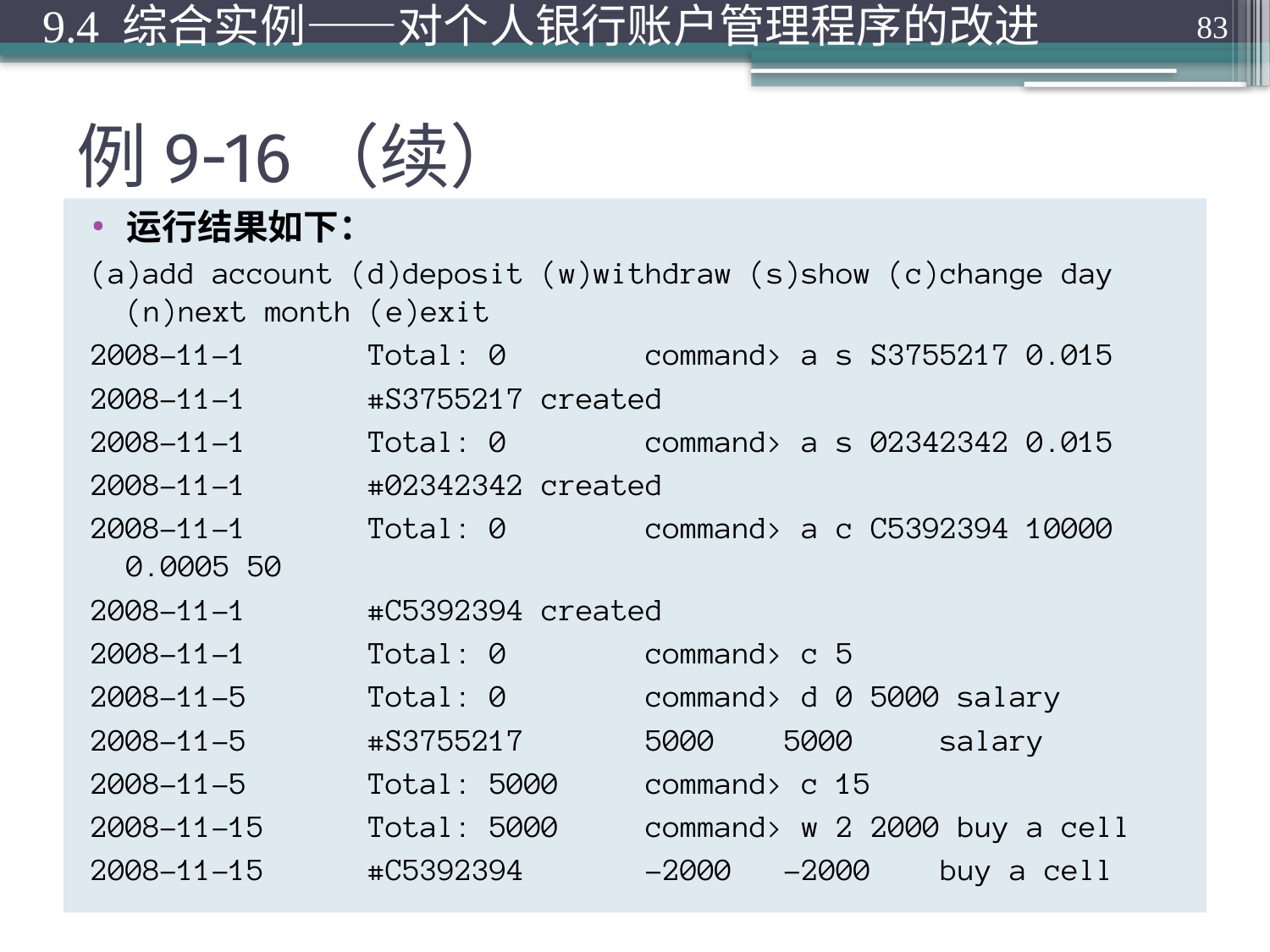

9.4 综合实例——对个人银行账户管理程序的改进
83
# 例9-16（续）
运行结果如下：
(a)add account (d)deposit (w)withdraw (s)show (c)change day (n)next month (e)exit
2008-11-1       Total: 0        command> a s S3755217 0.015
2008-11-1       #S3755217 created
2008-11-1       Total: 0        command> a s 02342342 0.015
2008-11-1       #02342342 created
2008-11-1       Total: 0        command> a c C5392394 10000 0.0005 50
2008-11-1       #C5392394 created
2008-11-1       Total: 0        command> c 5
2008-11-5       Total: 0        command> d 0 5000 salary
2008-11-5       #S3755217       5000    5000     salary
2008-11-5       Total: 5000     command> c 15
2008-11-15      Total: 5000     command> w 2 2000 buy a cell
2008-11-15      #C5392394       -2000   -2000    buy a cell